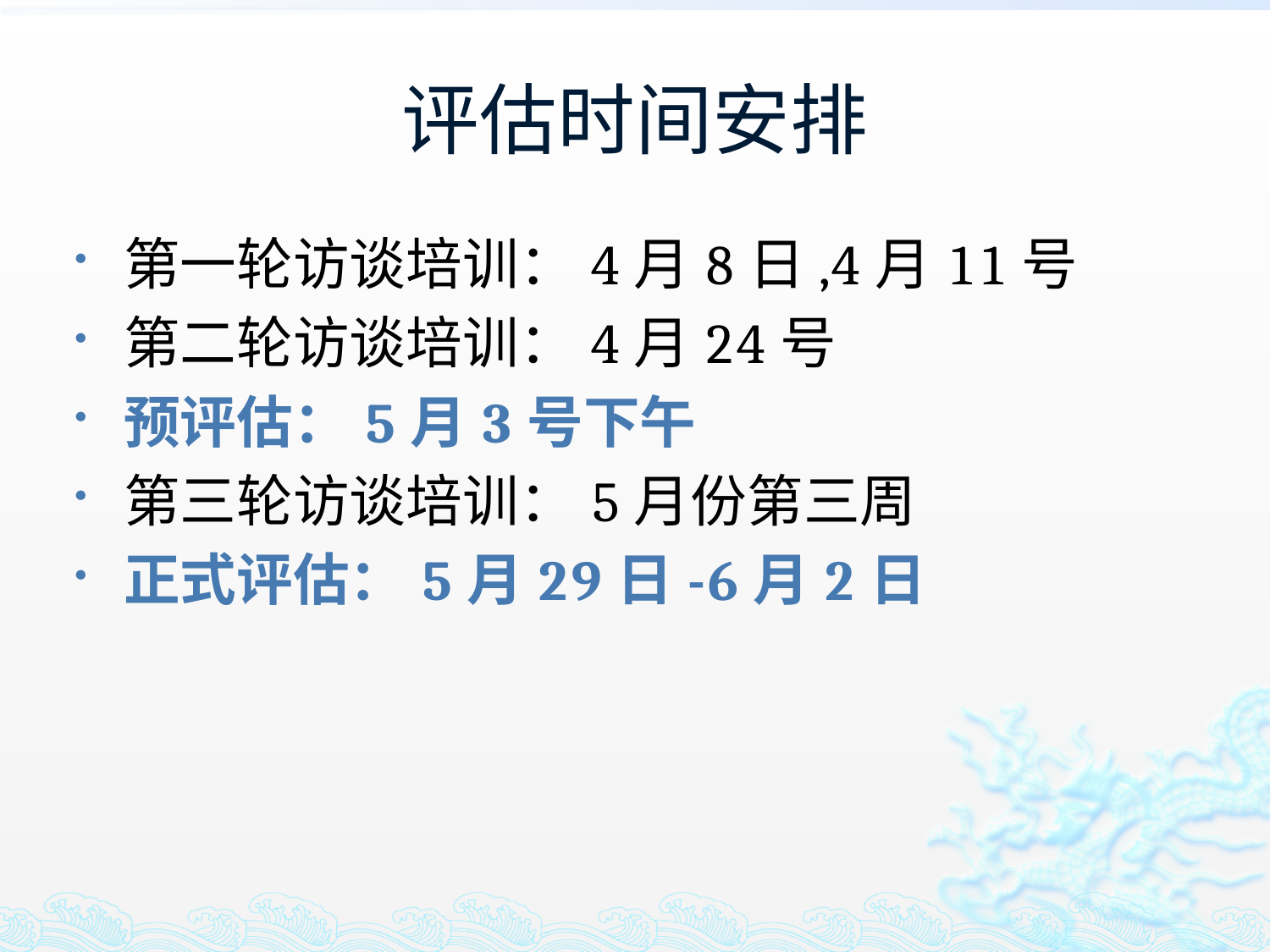

# 评估时间安排
第一轮访谈培训：4月8日,4月11号
第二轮访谈培训：4月24号
预评估：5月3号下午
第三轮访谈培训：5月份第三周
正式评估：5月29日-6月2日